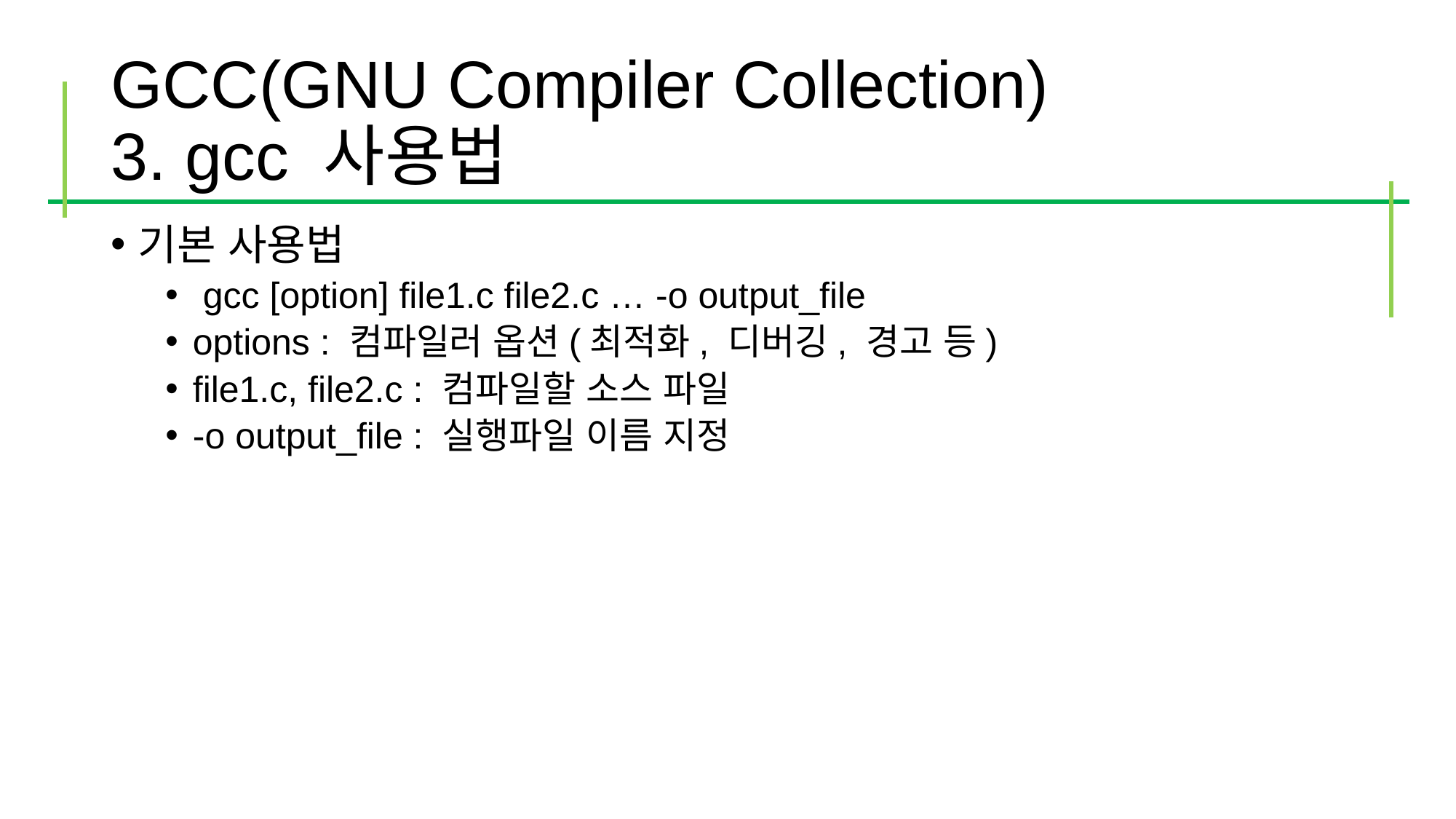

# GCC(GNU Compiler Collection) 3. gcc 사용법
기본 사용법
 gcc [option] file1.c file2.c … -o output_file
options : 컴파일러 옵션(최적화, 디버깅, 경고 등)
file1.c, file2.c : 컴파일할 소스 파일
-o output_file : 실행파일 이름 지정